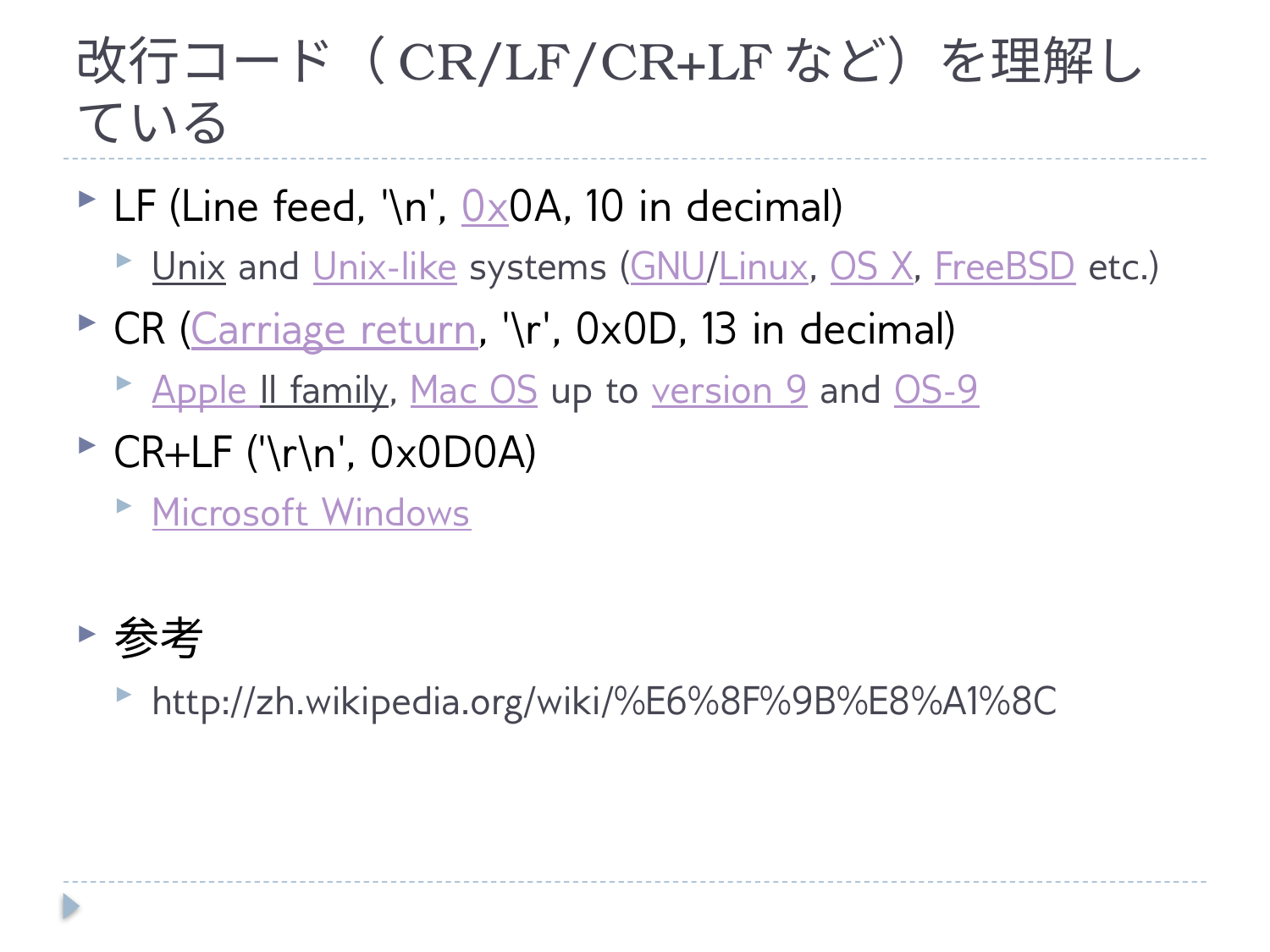

# 改行コード（CR/LF/CR+LFなど）を理解している
LF (Line feed, '\n', 0x0A, 10 in decimal)
Unix and Unix-like systems (GNU/Linux, OS X, FreeBSD etc.)
CR (Carriage return, '\r', 0x0D, 13 in decimal)
Apple II family, Mac OS up to version 9 and OS-9
CR+LF ('\r\n', 0x0D0A)
Microsoft Windows

参考
http://zh.wikipedia.org/wiki/%E6%8F%9B%E8%A1%8C